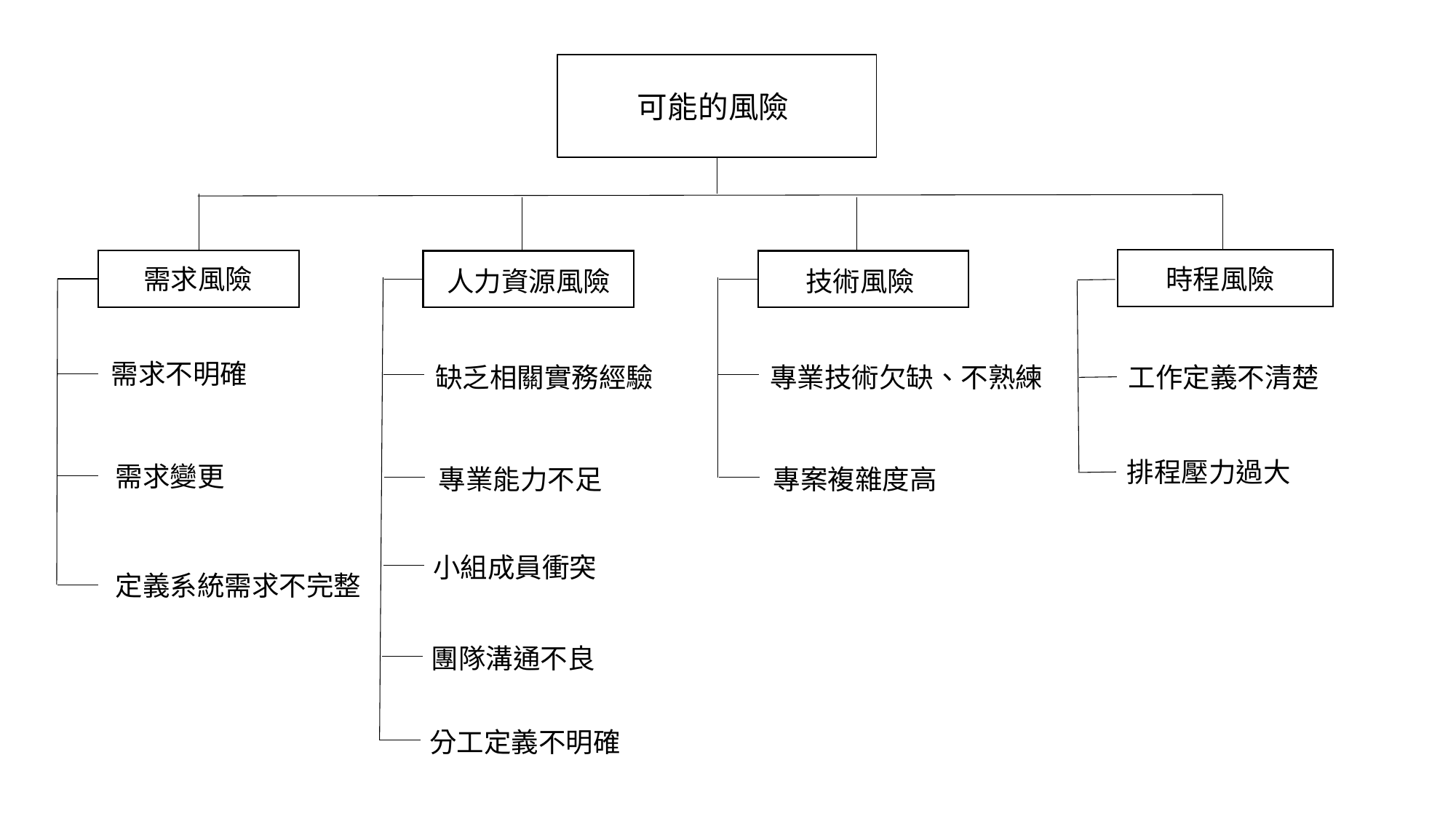

可能的風險

需求風險
時程風險
人力資源風險
技術風險
需求不明確
缺乏相關實務經驗
專業技術欠缺、不熟練
工作定義不清楚
排程壓力過大
需求變更
專業能力不足
專案複雜度高
小組成員衝突
定義系統需求不完整
團隊溝通不良
分工定義不明確